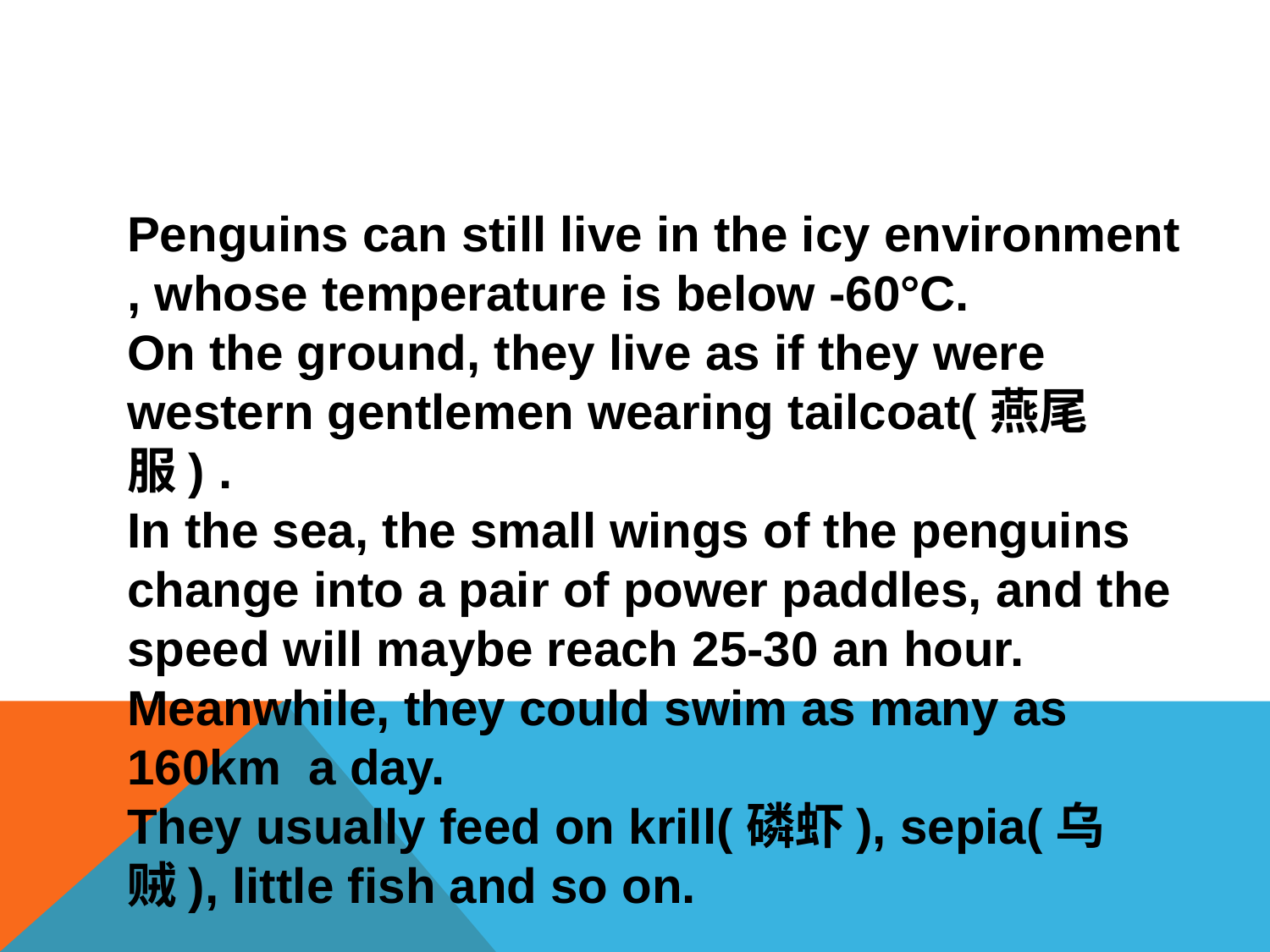

#

Penguins can still live in the icy environment , whose temperature is below -60°C.
On the ground, they live as if they were western gentlemen wearing tailcoat(燕尾服) .
In the sea, the small wings of the penguins change into a pair of power paddles, and the speed will maybe reach 25-30 an hour. Meanwhile, they could swim as many as 160km  a day.
They usually feed on krill(磷虾), sepia(乌贼), little fish and so on.